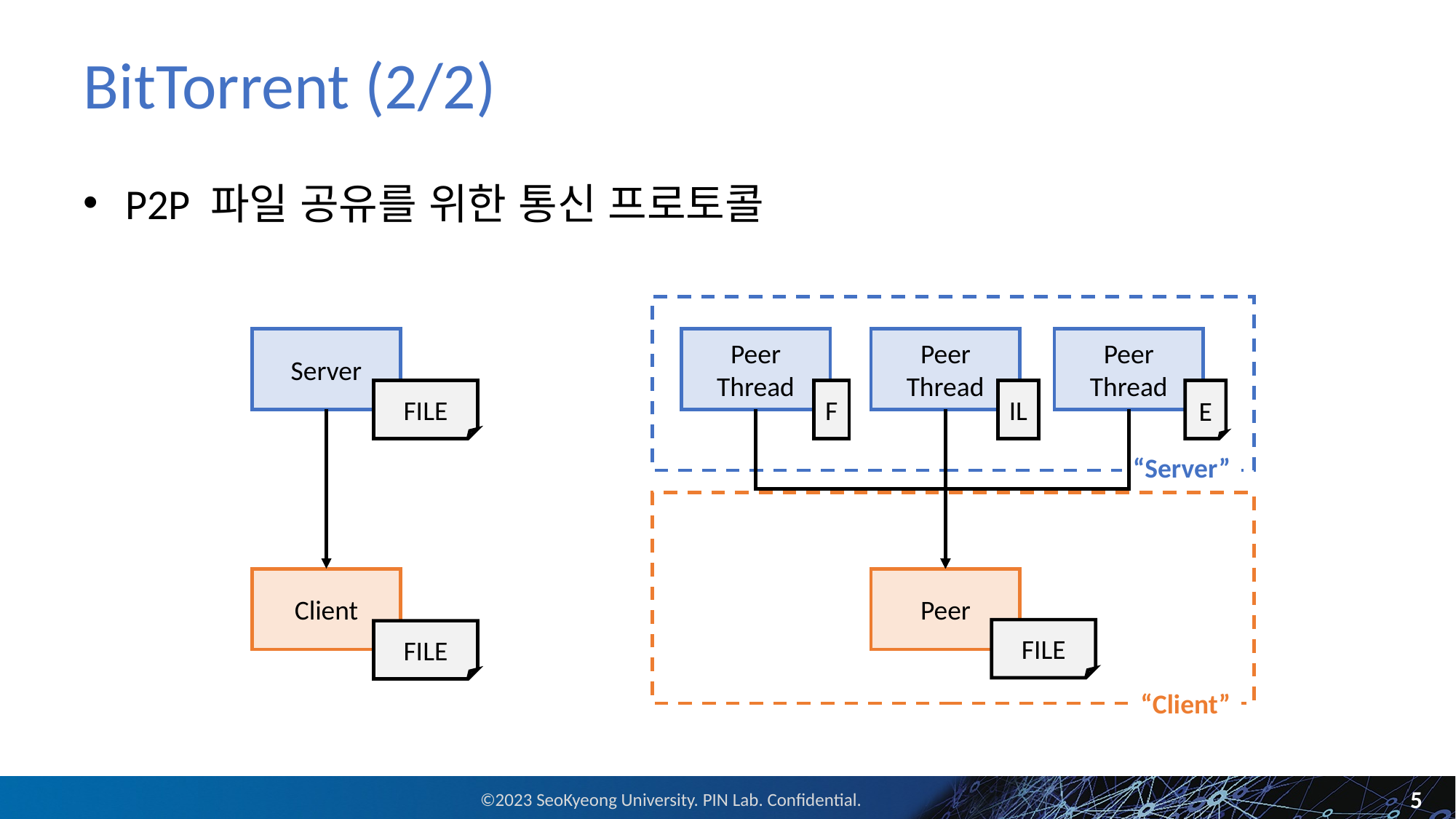

# BitTorrent (2/2)
P2P 파일 공유를 위한 통신 프로토콜

Server
Peer
Thread
Peer
Thread
Peer
Thread
F

E

FILE
IL
“Server”

Client
Peer

FILE

FILE
“Client”
5